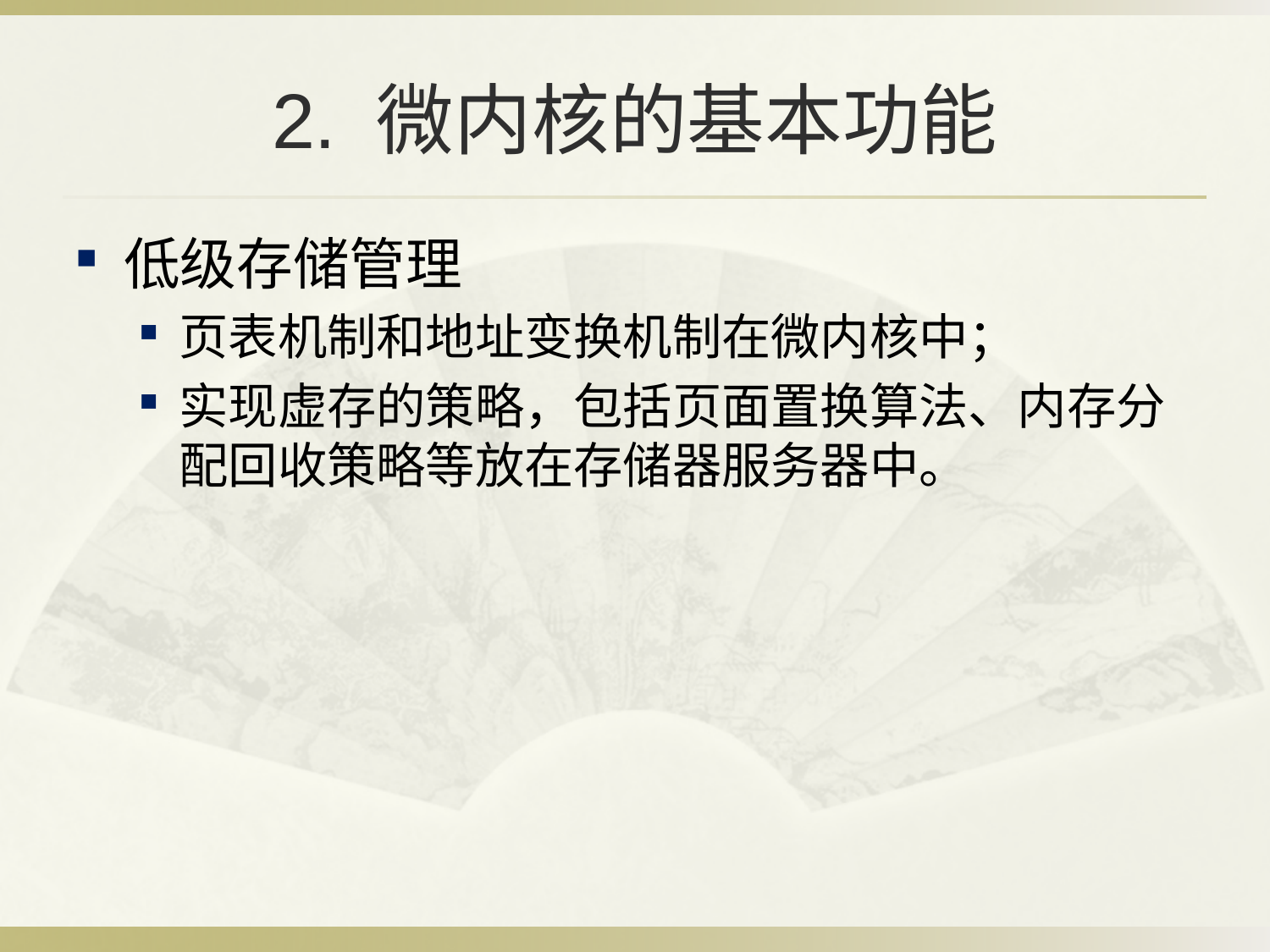

# 2. 微内核的基本功能
低级存储管理
页表机制和地址变换机制在微内核中；
实现虚存的策略，包括页面置换算法、内存分配回收策略等放在存储器服务器中。

59